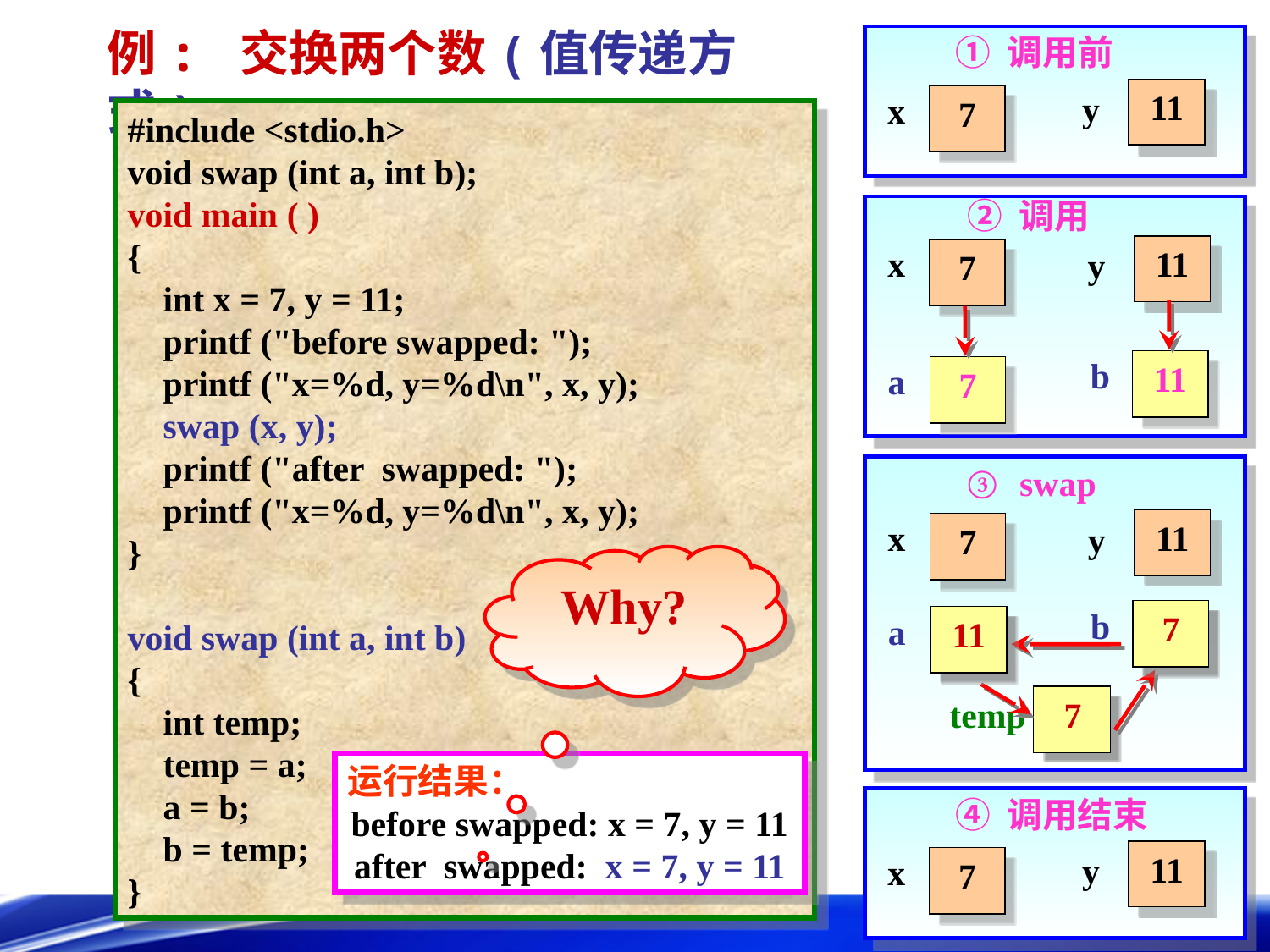

例: 交换两个数(值传递方式)
① 调用前

11
y
x
7
#include <stdio.h>
void swap (int a, int b);
void main ( )
{
    int x = 7, y = 11;
    printf ("before swapped: ");
    printf ("x=%d, y=%d\n", x, y);
    swap (x, y);
    printf ("after  swapped: ");
    printf ("x=%d, y=%d\n", x, y);
}

void swap (int a, int b)
{
    int temp;
    temp = a;
    a = b;
    b = temp;
}
② 调用

x
7
11
y

b
11
a
7
③ swap

x
7
11
y
b
11
a
7

temp
Why?
7
11

7
运行结果：
before swapped: x = 7, y = 11
after  swapped:  x = 7, y = 11
④ 调用结束

11
y
x
7